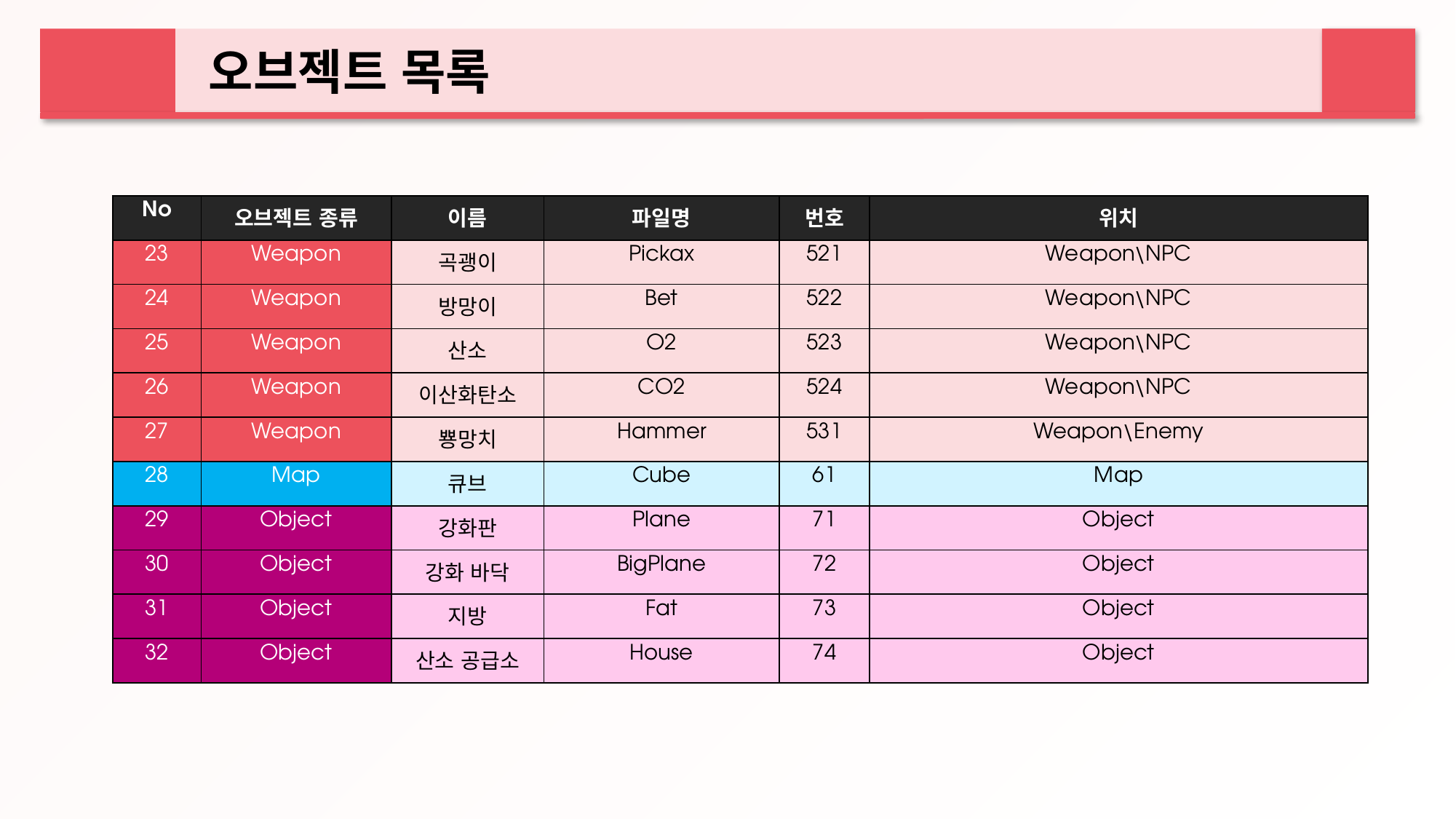

오브젝트 목록

| No | 오브젝트 종류 | 이름 | 파일명 | 번호 | 위치 |
| --- | --- | --- | --- | --- | --- |
| 23 | Weapon | 곡괭이 | Pickax | 521 | Weapon\NPC |
| 24 | Weapon | 방망이 | Bet | 522 | Weapon\NPC |
| 25 | Weapon | 산소 | O2 | 523 | Weapon\NPC |
| 26 | Weapon | 이산화탄소 | CO2 | 524 | Weapon\NPC |
| 27 | Weapon | 뿅망치 | Hammer | 531 | Weapon\Enemy |
| 28 | Map | 큐브 | Cube | 61 | Map |
| 29 | Object | 강화판 | Plane | 71 | Object |
| 30 | Object | 강화 바닥 | BigPlane | 72 | Object |
| 31 | Object | 지방 | Fat | 73 | Object |
| 32 | Object | 산소 공급소 | House | 74 | Object |